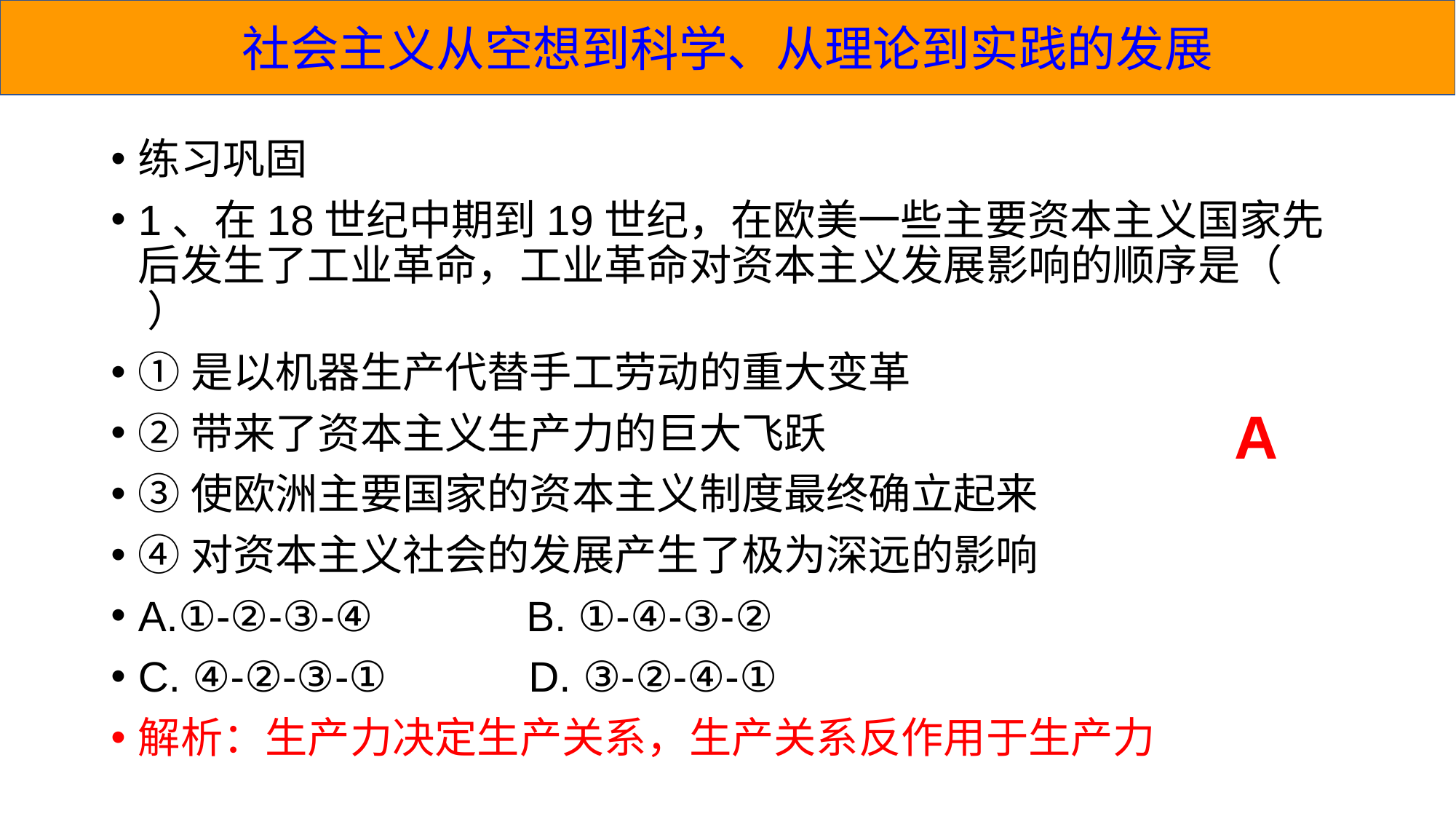

社会主义从空想到科学、从理论到实践的发展
练习巩固
1、在18世纪中期到19世纪，在欧美一些主要资本主义国家先后发生了工业革命，工业革命对资本主义发展影响的顺序是（    ）
①是以机器生产代替手工劳动的重大变革
②带来了资本主义生产力的巨大飞跃
③使欧洲主要国家的资本主义制度最终确立起来
④对资本主义社会的发展产生了极为深远的影响
A.①-②-③-④             B. ①-④-③-②
C. ④-②-③-①            D. ③-②-④-①
解析：生产力决定生产关系，生产关系反作用于生产力
A